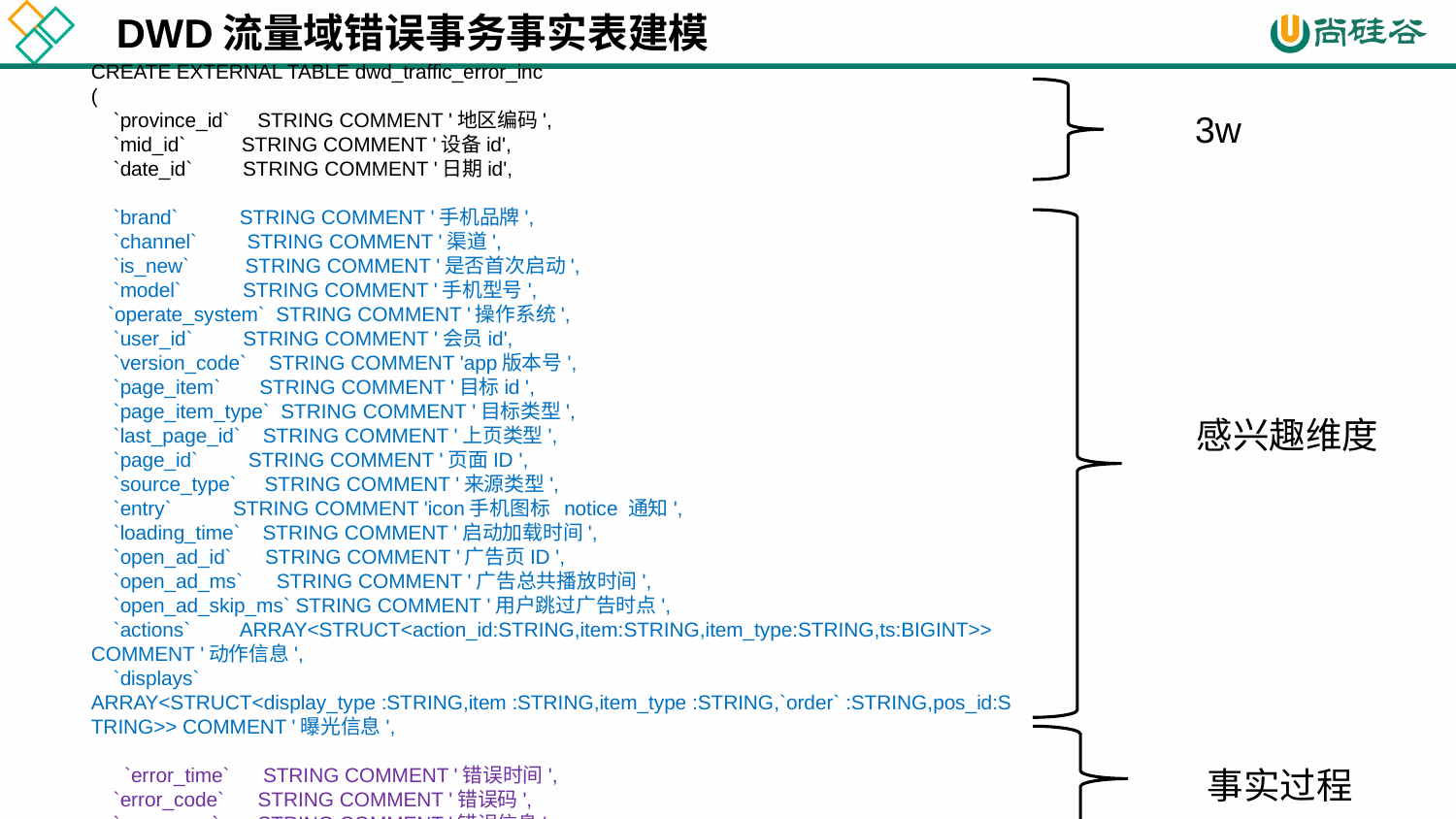

DWD流量域错误事务事实表建模
CREATE EXTERNAL TABLE dwd_traffic_error_inc
(
    `province_id`     STRING COMMENT '地区编码',
    `mid_id`          STRING COMMENT '设备id',
    `date_id`         STRING COMMENT '日期id',

    `brand`           STRING COMMENT '手机品牌',
    `channel`         STRING COMMENT '渠道',
    `is_new`          STRING COMMENT '是否首次启动',
    `model`           STRING COMMENT '手机型号',
   `operate_system`  STRING COMMENT '操作系统',
    `user_id`         STRING COMMENT '会员id',
    `version_code`    STRING COMMENT 'app版本号',
    `page_item`       STRING COMMENT '目标id ',
    `page_item_type`  STRING COMMENT '目标类型',
    `last_page_id`    STRING COMMENT '上页类型',
    `page_id`         STRING COMMENT '页面ID ',
    `source_type`     STRING COMMENT '来源类型',
    `entry`           STRING COMMENT 'icon手机图标  notice 通知',
    `loading_time`    STRING COMMENT '启动加载时间',
    `open_ad_id`      STRING COMMENT '广告页ID ',
    `open_ad_ms`      STRING COMMENT '广告总共播放时间',
    `open_ad_skip_ms` STRING COMMENT '用户跳过广告时点',
    `actions`         ARRAY<STRUCT<action_id:STRING,item:STRING,item_type:STRING,ts:BIGINT>> COMMENT '动作信息',
    `displays`        ARRAY<STRUCT<display_type :STRING,item :STRING,item_type :STRING,`order` :STRING,pos_id:STRING>> COMMENT '曝光信息',

      `error_time`      STRING COMMENT '错误时间',
    `error_code`      STRING COMMENT '错误码',
    `error_msg`       STRING COMMENT '错误信息'

3w

感兴趣维度

事实过程